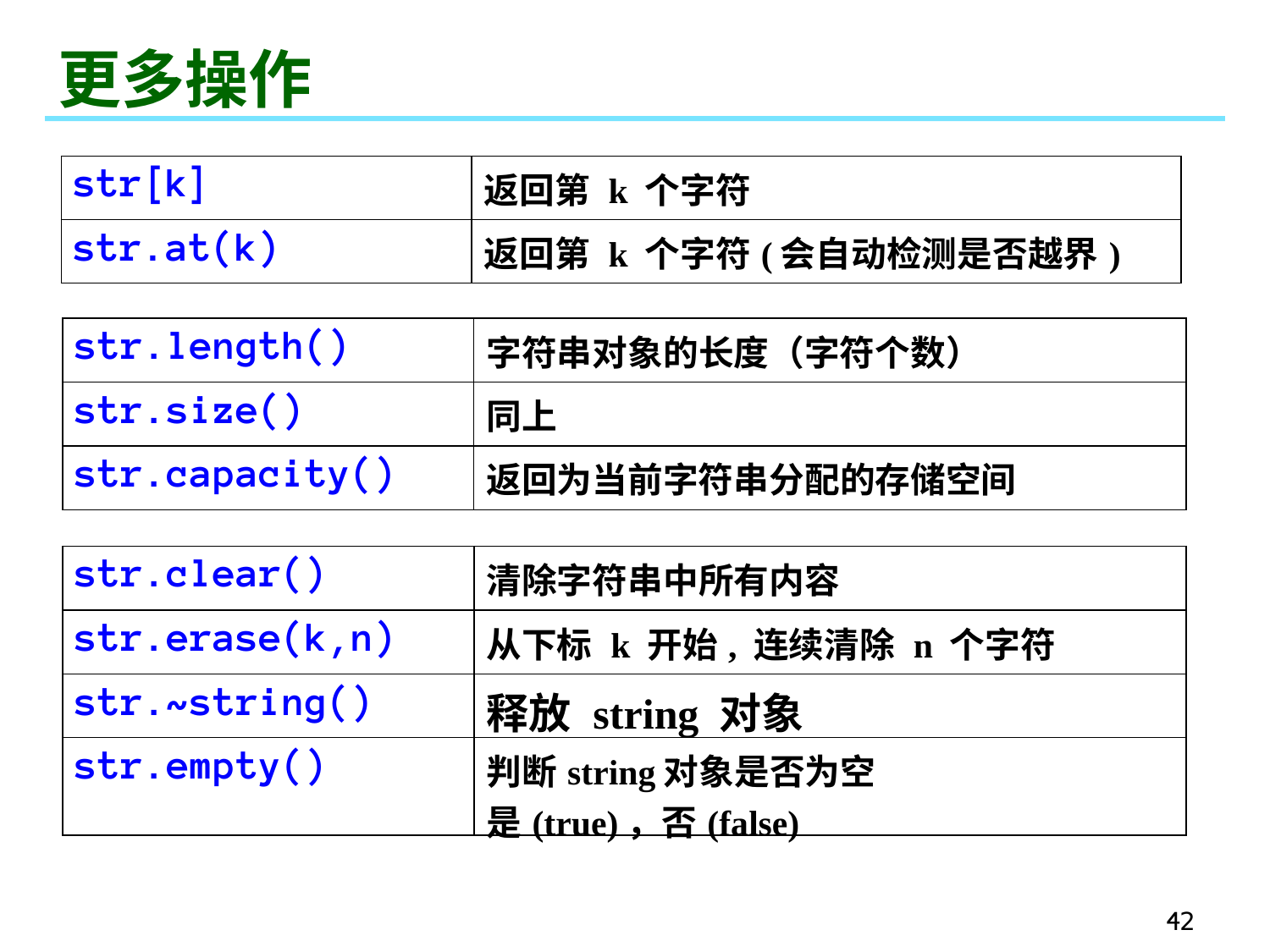

# 更多操作
| str[k] | 返回第 k 个字符 |
| --- | --- |
| str.at(k) | 返回第 k 个字符(会自动检测是否越界) |
| str.length() | 字符串对象的长度（字符个数） |
| --- | --- |
| str.size() | 同上 |
| str.capacity() | 返回为当前字符串分配的存储空间 |
| str.clear() | 清除字符串中所有内容 |
| --- | --- |
| str.erase(k,n) | 从下标 k 开始, 连续清除 n 个字符 |
| str.~string() | 释放 string 对象 |
| str.empty() | 判断string对象是否为空 是(true)，否(false) |
42